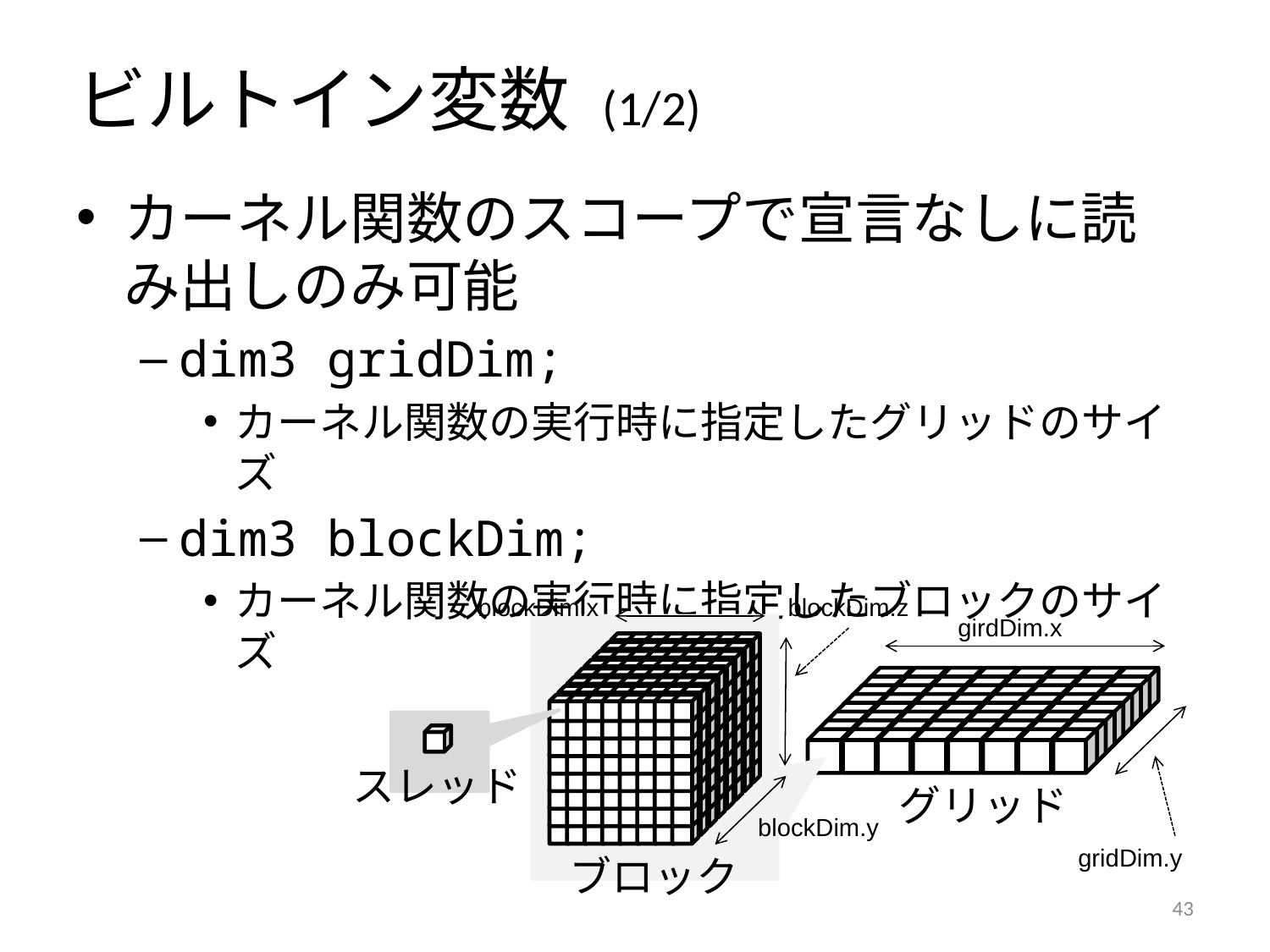

# ビルトイン変数 (1/2)
カーネル関数のスコープで宣言なしに読み出しのみ可能
dim3 gridDim;
カーネル関数の実行時に指定したグリッドのサイズ
dim3 blockDim;
カーネル関数の実行時に指定したブロックのサイズ
blockDim.x
blockDim.z
girdDim.x

スレッド
グリッド
ブロック
blockDim.y
gridDim.y
43